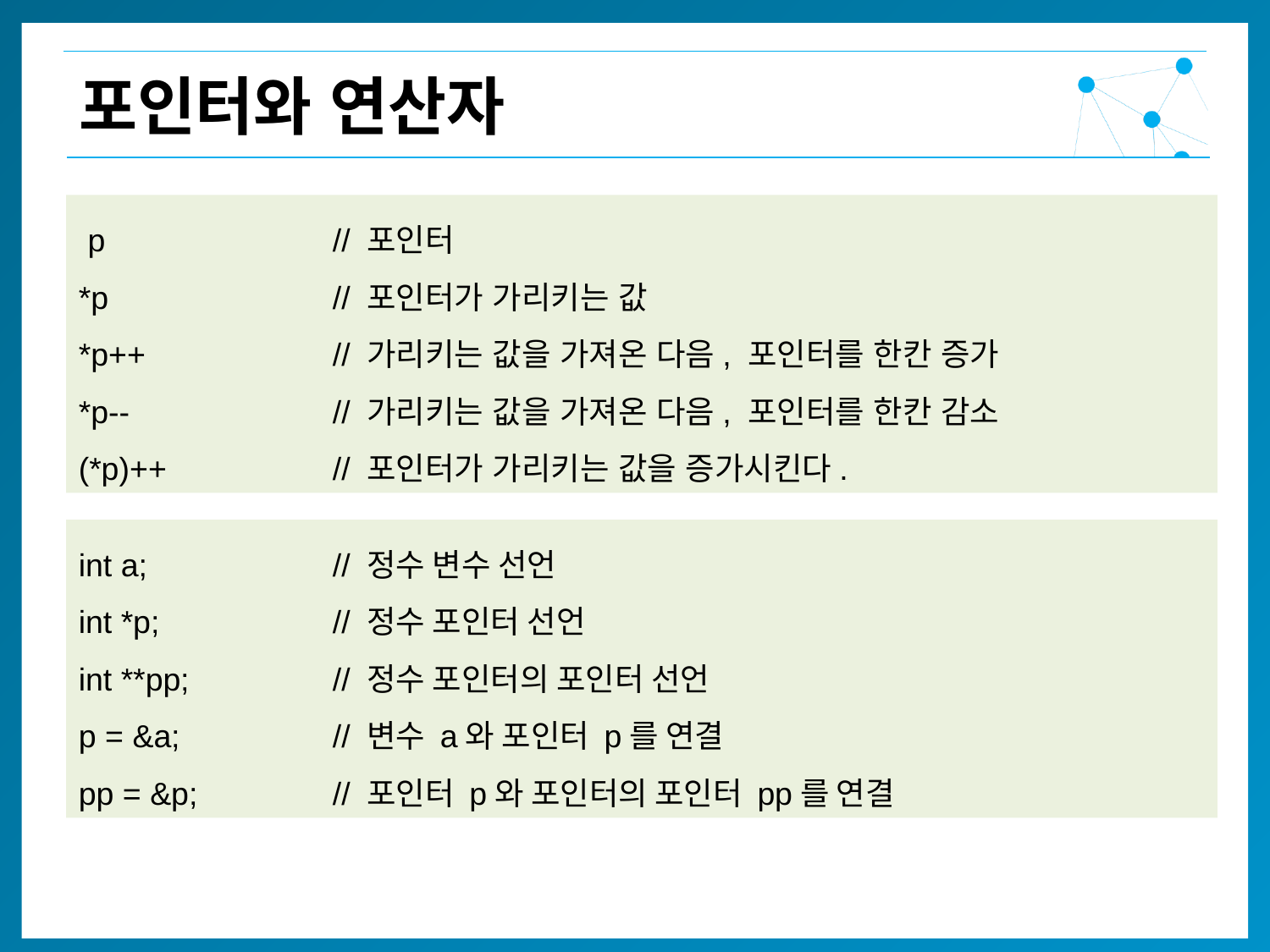

포인터와 연산자
 p    		// 포인터
*p     		// 포인터가 가리키는 값
*p++  		// 가리키는 값을 가져온 다음, 포인터를 한칸 증가
*p--  		// 가리키는 값을 가져온 다음, 포인터를 한칸 감소
(*p)++ 		// 포인터가 가리키는 값을 증가시킨다.
int a;		// 정수 변수 선언
int *p;		// 정수 포인터 선언
int **pp;		// 정수 포인터의 포인터 선언
p = &a;		// 변수 a와 포인터 p를 연결
pp = &p; 	// 포인터 p와 포인터의 포인터 pp를 연결